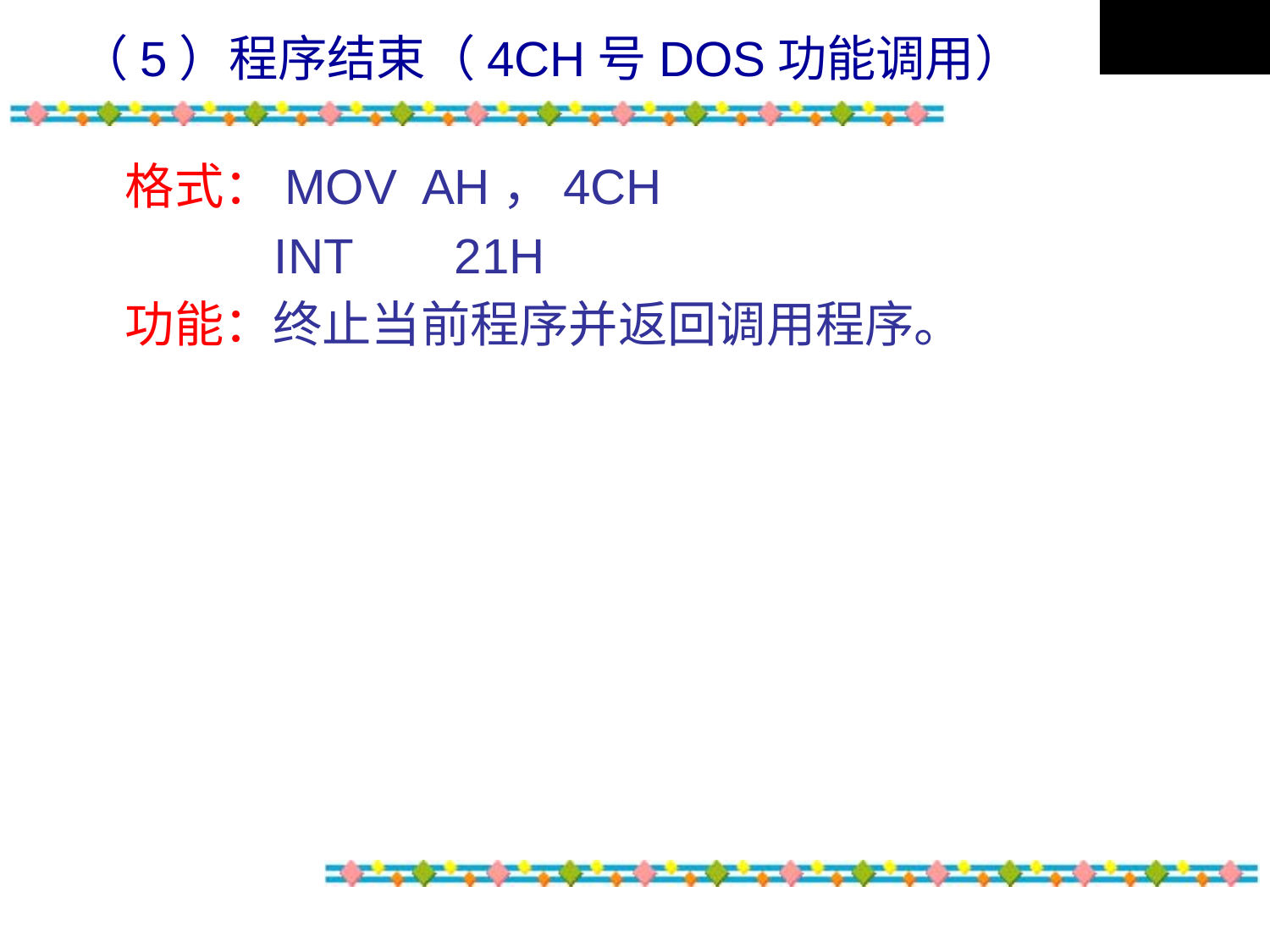

# （5）程序结束（4CH号DOS功能调用）
格式：MOV  AH，4CH
　        INT	  21H
功能：终止当前程序并返回调用程序。